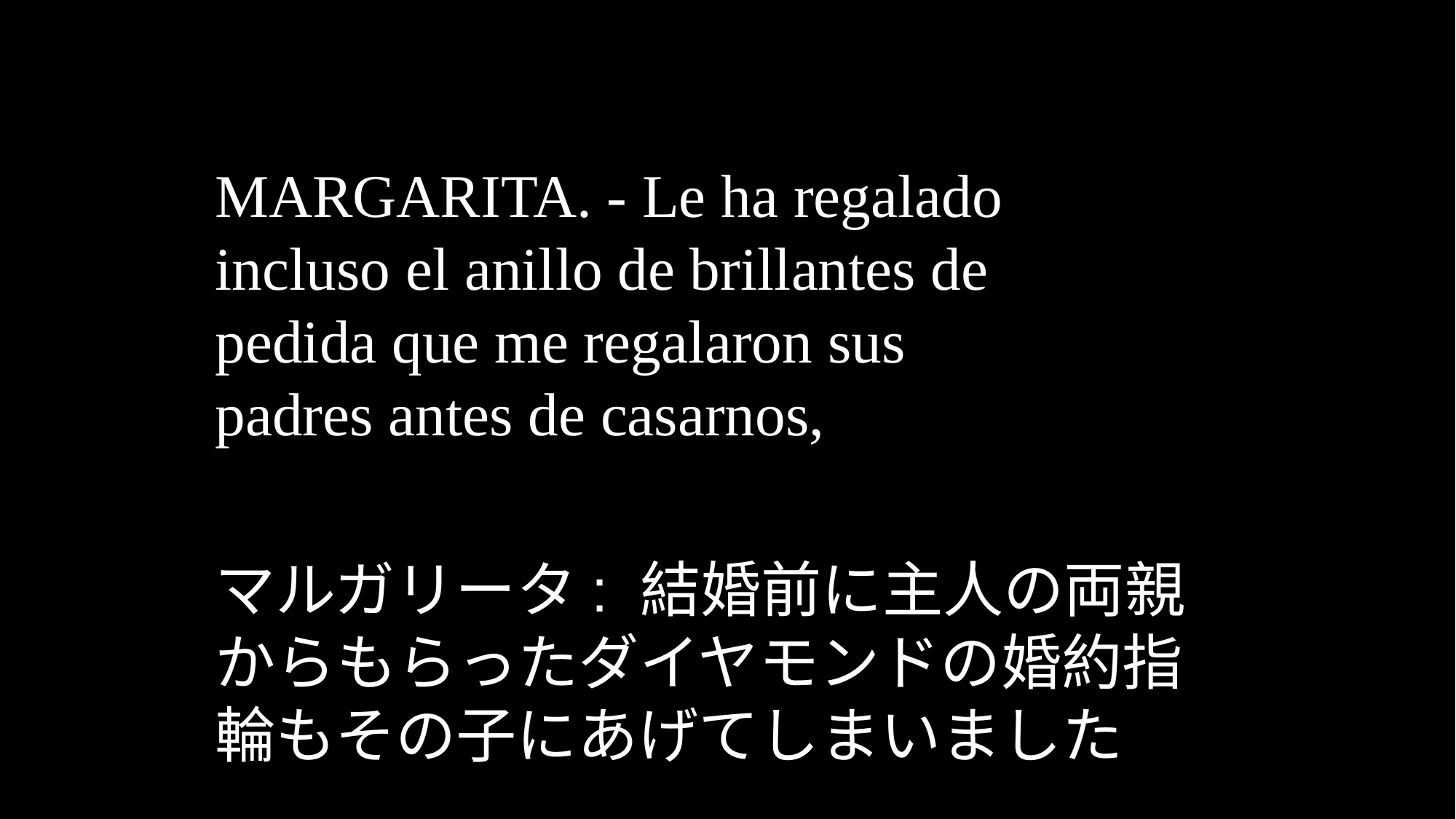

MARGARITA. - Le ha regalado incluso el anillo de brillantes de pedida que me regalaron sus padres antes de casarnos,

マルガリータ: 結婚前に主人の両親からもらったダイヤモンドの婚約指輪もその子にあげてしまいました